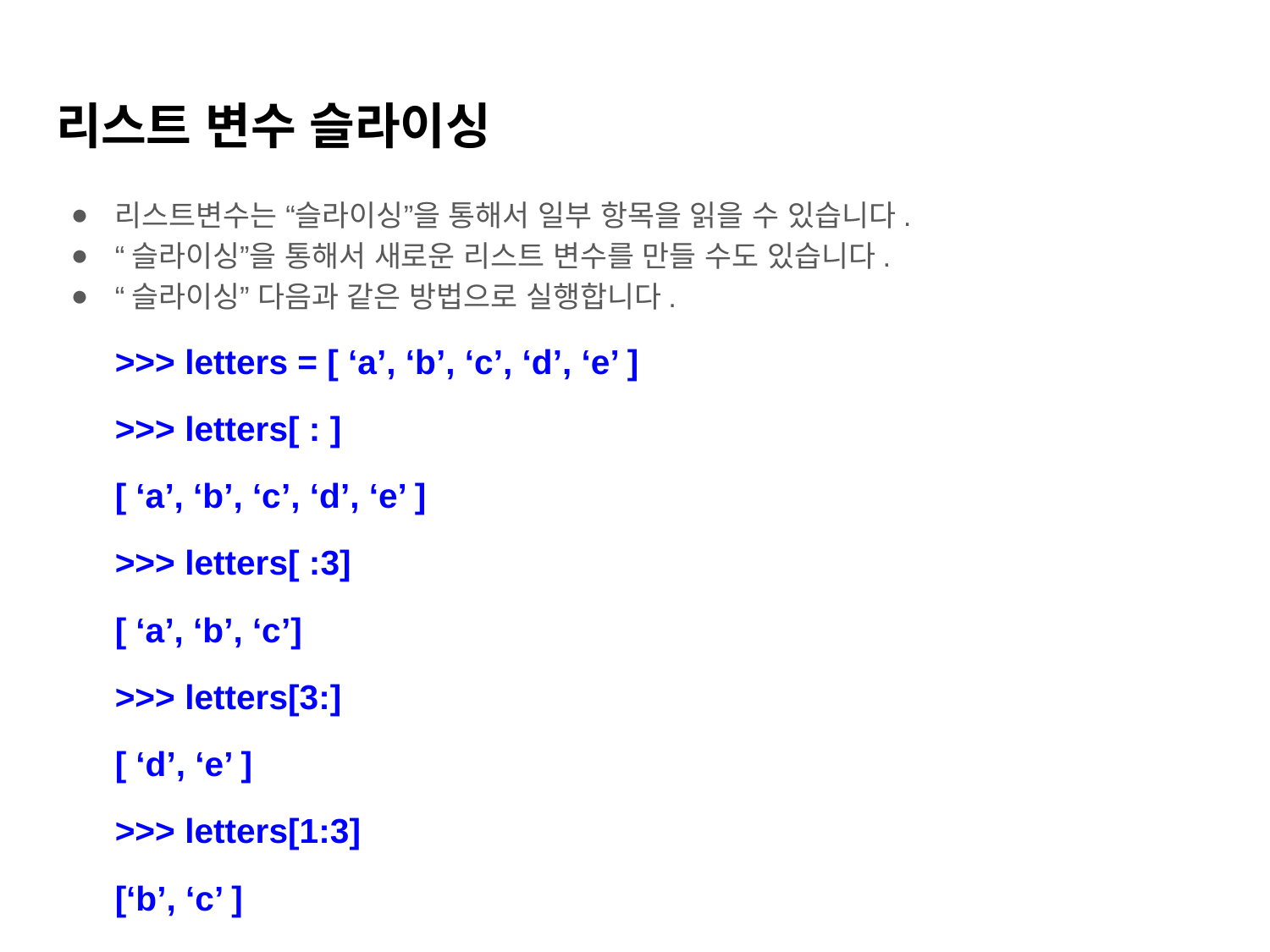

# 리스트 변수 슬라이싱
리스트변수는 “슬라이싱”을 통해서 일부 항목을 읽을 수 있습니다.
“슬라이싱”을 통해서 새로운 리스트 변수를 만들 수도 있습니다.
“슬라이싱” 다음과 같은 방법으로 실행합니다.
>>> letters = [ ‘a’, ‘b’, ‘c’, ‘d’, ‘e’ ]
>>> letters[ : ]
[ ‘a’, ‘b’, ‘c’, ‘d’, ‘e’ ]
>>> letters[ :3]
[ ‘a’, ‘b’, ‘c’]
>>> letters[3:]
[ ‘d’, ‘e’ ]
>>> letters[1:3]
[‘b’, ‘c’ ]